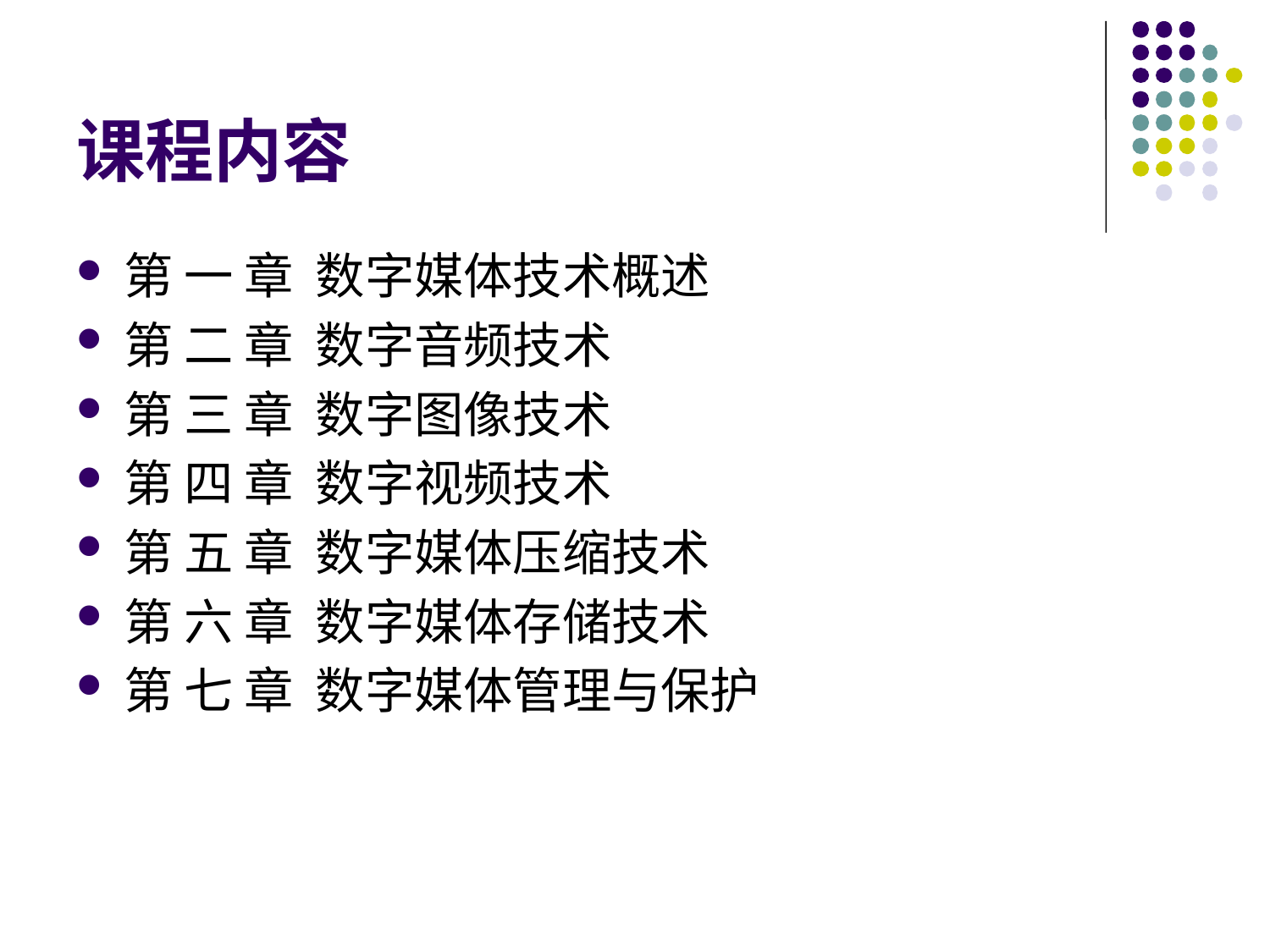

# 课程内容
第 一 章  数字媒体技术概述
第 二 章  数字音频技术
第 三 章  数字图像技术
第 四 章  数字视频技术
第 五 章  数字媒体压缩技术
第 六 章  数字媒体存储技术
第 七 章  数字媒体管理与保护